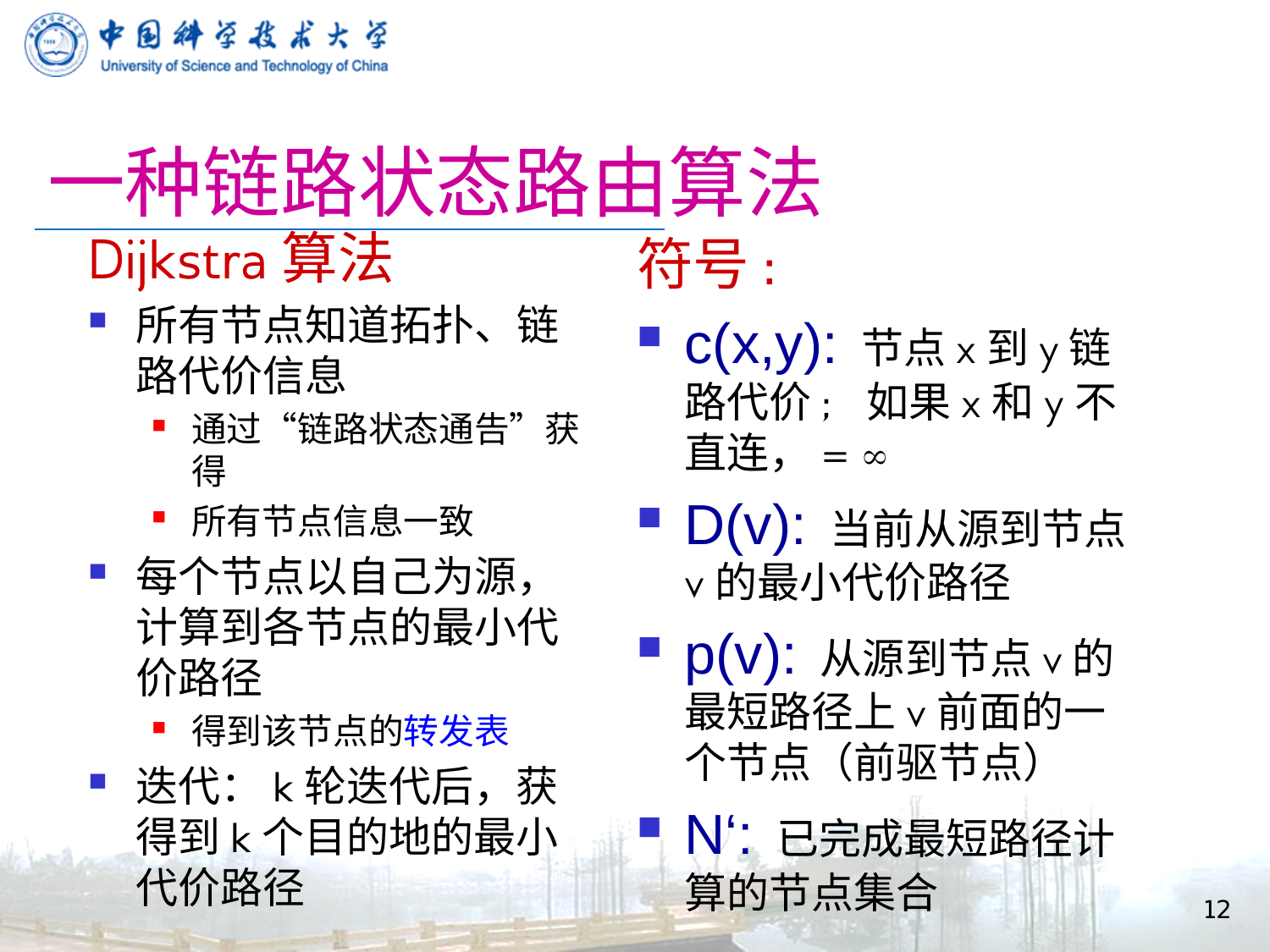

# 一种链路状态路由算法
Dijkstra算法
所有节点知道拓扑、链路代价信息
通过“链路状态通告”获得
所有节点信息一致
每个节点以自己为源，计算到各节点的最小代价路径
得到该节点的转发表
迭代：k轮迭代后，获得到k个目的地的最小代价路径
符号:
c(x,y): 节点x到y链路代价;  如果x和y不直连，= ∞
D(v): 当前从源到节点v的最小代价路径
p(v): 从源到节点v的最短路径上v前面的一个节点（前驱节点）
N‘: 已完成最短路径计算的节点集合
12